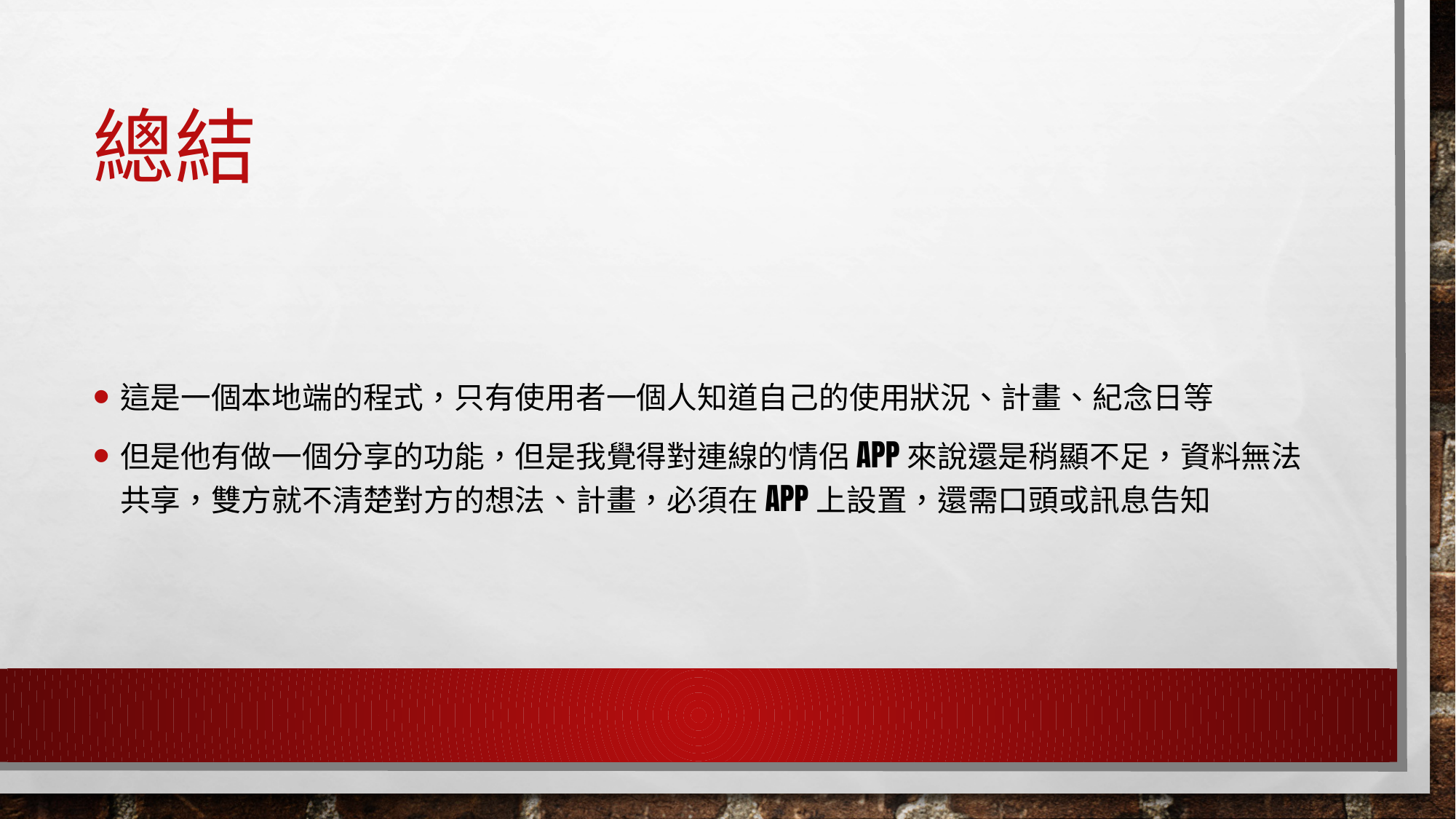

# 總結
這是一個本地端的程式，只有使用者一個人知道自己的使用狀況、計畫、紀念日等
但是他有做一個分享的功能，但是我覺得對連線的情侶APP來說還是稍顯不足，資料無法共享，雙方就不清楚對方的想法、計畫，必須在APP上設置，還需口頭或訊息告知